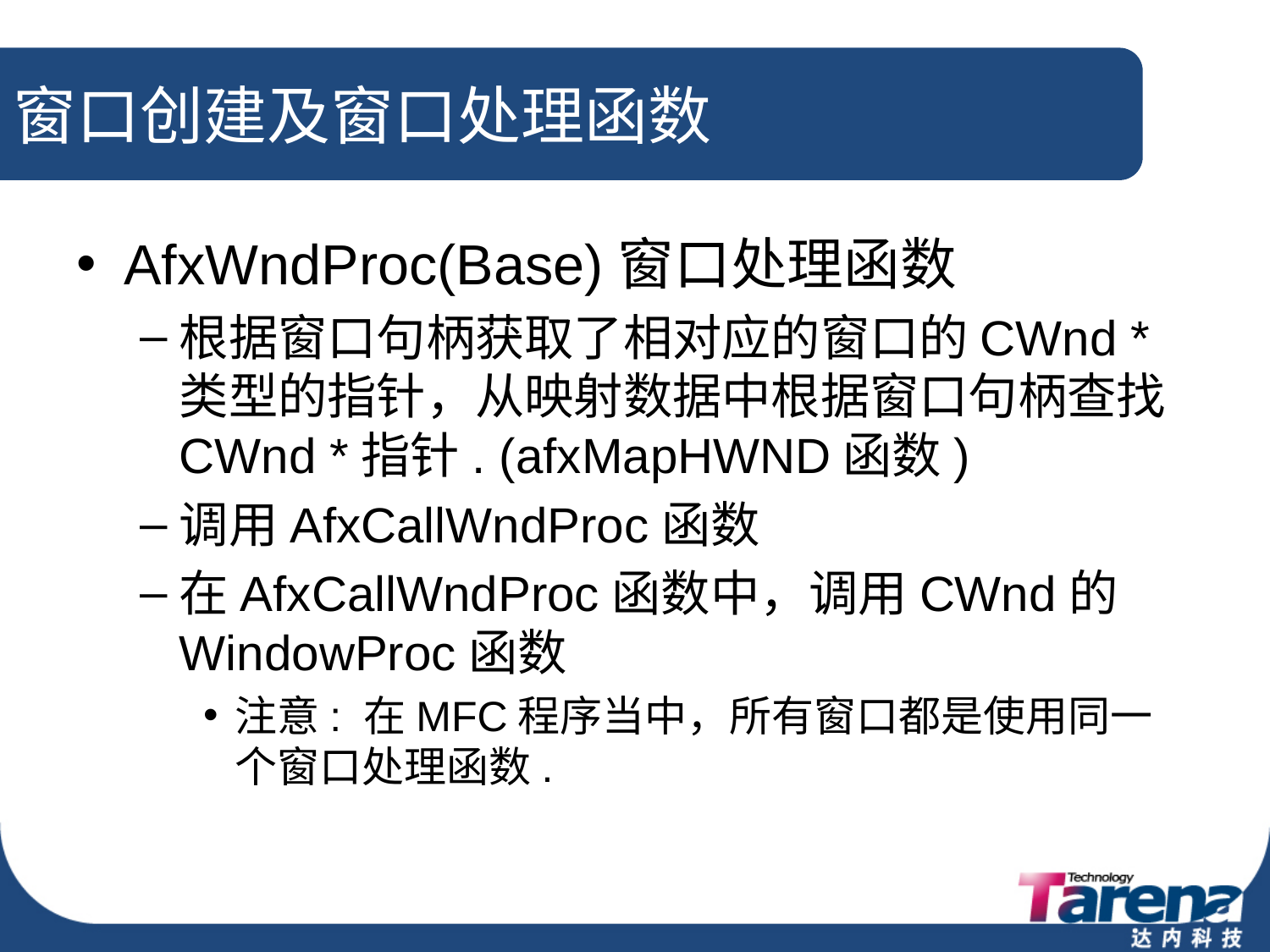

# 窗口创建及窗口处理函数
AfxWndProc(Base)窗口处理函数
根据窗口句柄获取了相对应的窗口的CWnd *类型的指针，从映射数据中根据窗口句柄查找CWnd *指针. (afxMapHWND函数)
调用AfxCallWndProc函数
在AfxCallWndProc函数中，调用CWnd的WindowProc函数
注意: 在MFC程序当中，所有窗口都是使用同一个窗口处理函数.